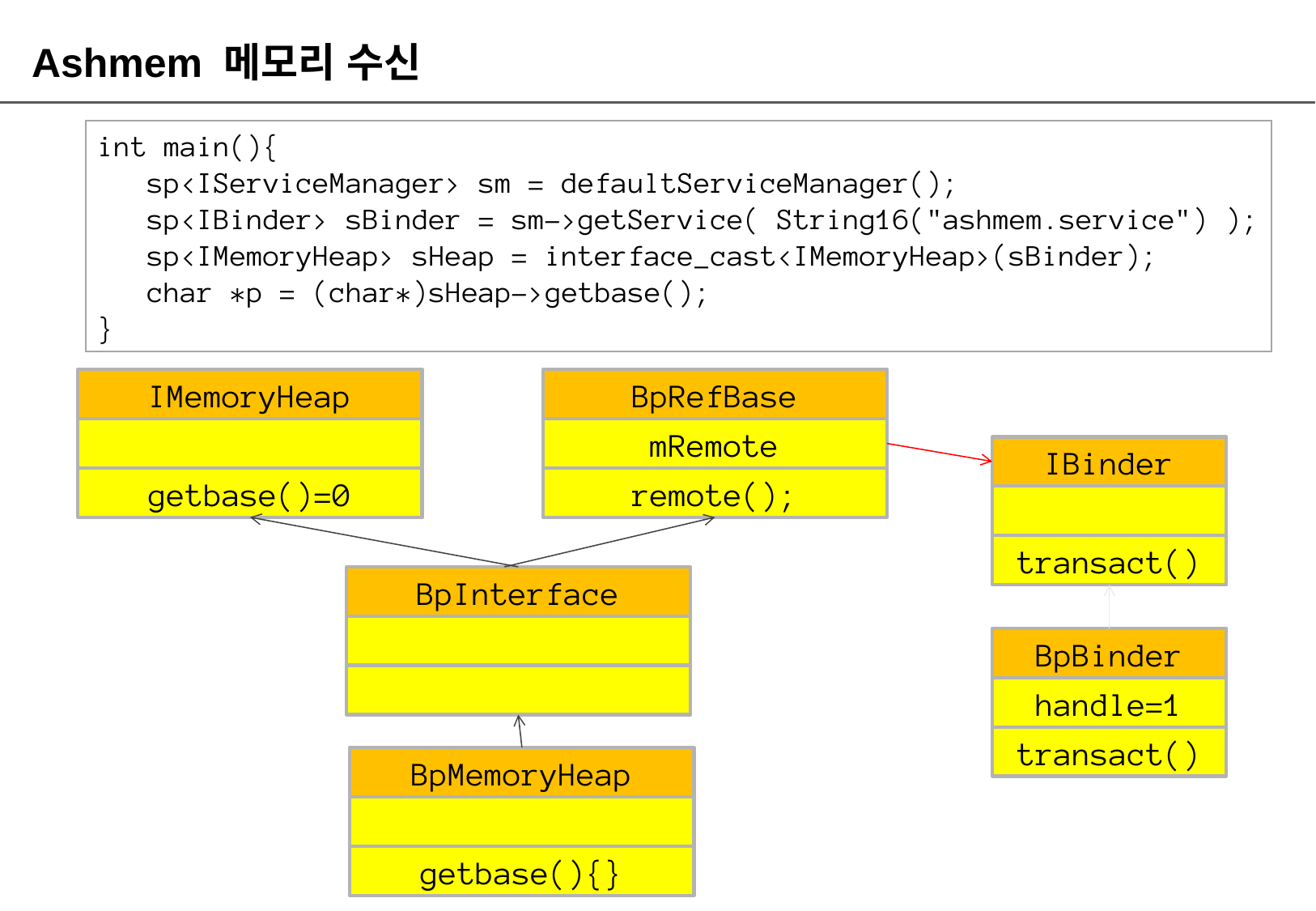

# Ashmem 메모리 수신
int main(){
   sp<IServiceManager> sm = defaultServiceManager();
   sp<IBinder> sBinder = sm->getService( String16("ashmem.service") );
   sp<IMemoryHeap> sHeap = interface_cast<IMemoryHeap>(sBinder);
   char *p = (char*)sHeap->getbase();
}
IMemoryHeap
BpRefBase

mRemote
IBinder
getbase()=0
remote();

transact()
BpInterface

BpBinder

handle=1
transact()
BpMemoryHeap

getbase(){}